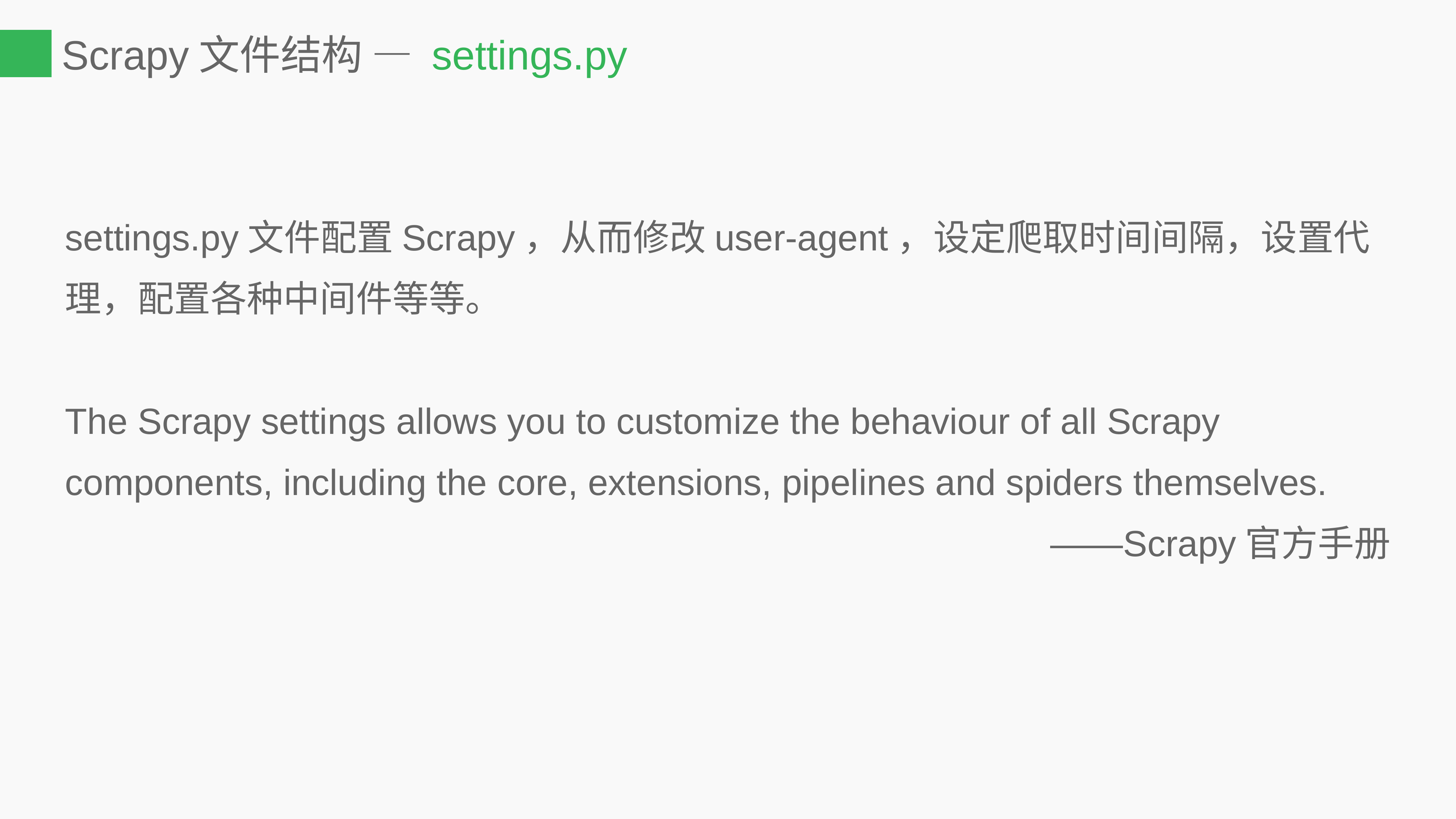

# Scrapy文件结构 — settings.py
settings.py文件配置Scrapy，从而修改user-agent，设定爬取时间间隔，设置代理，配置各种中间件等等。

The Scrapy settings allows you to customize the behaviour of all Scrapy components, including the core, extensions, pipelines and spiders themselves.
——Scrapy官方手册